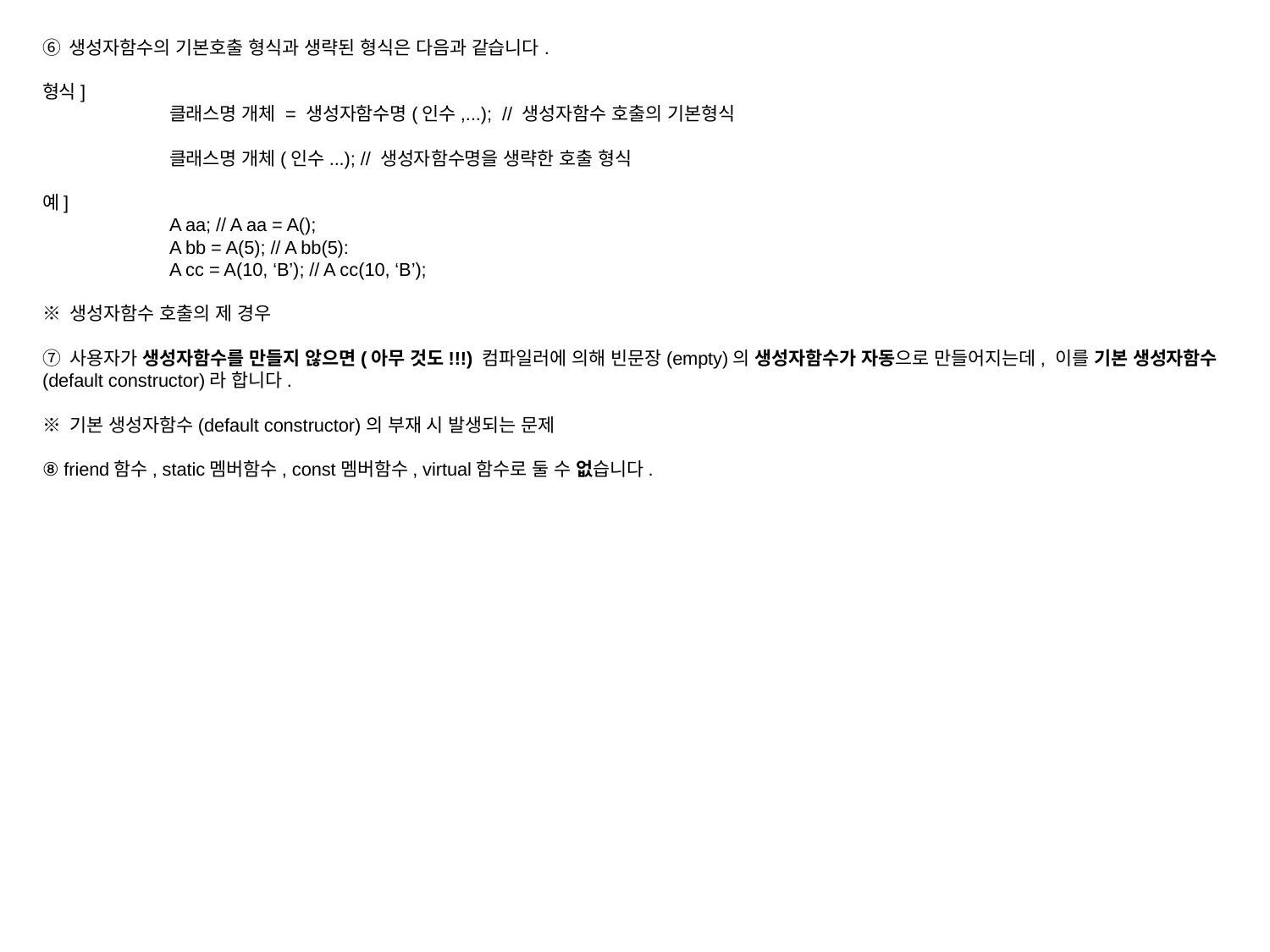

⑥ 생성자함수의 기본호출 형식과 생략된 형식은 다음과 같습니다.

형식]
	클래스명 개체 = 생성자함수명(인수,...);  // 생성자함수 호출의 기본형식

	클래스명 개체(인수...); // 생성자함수명을 생략한 호출 형식

예]
	A aa; // A aa = A();
	A bb = A(5); // A bb(5):
	A cc = A(10, ‘B’); // A cc(10, ‘B’);

※ 생성자함수 호출의 제 경우

⑦ 사용자가 생성자함수를 만들지 않으면(아무 것도!!!) 컴파일러에 의해 빈문장(empty)의 생성자함수가 자동으로 만들어지는데, 이를 기본 생성자함수(default constructor)라 합니다.

※ 기본 생성자함수(default constructor)의 부재 시 발생되는 문제

⑧ friend함수, static멤버함수, const멤버함수, virtual함수로 둘 수 없습니다.